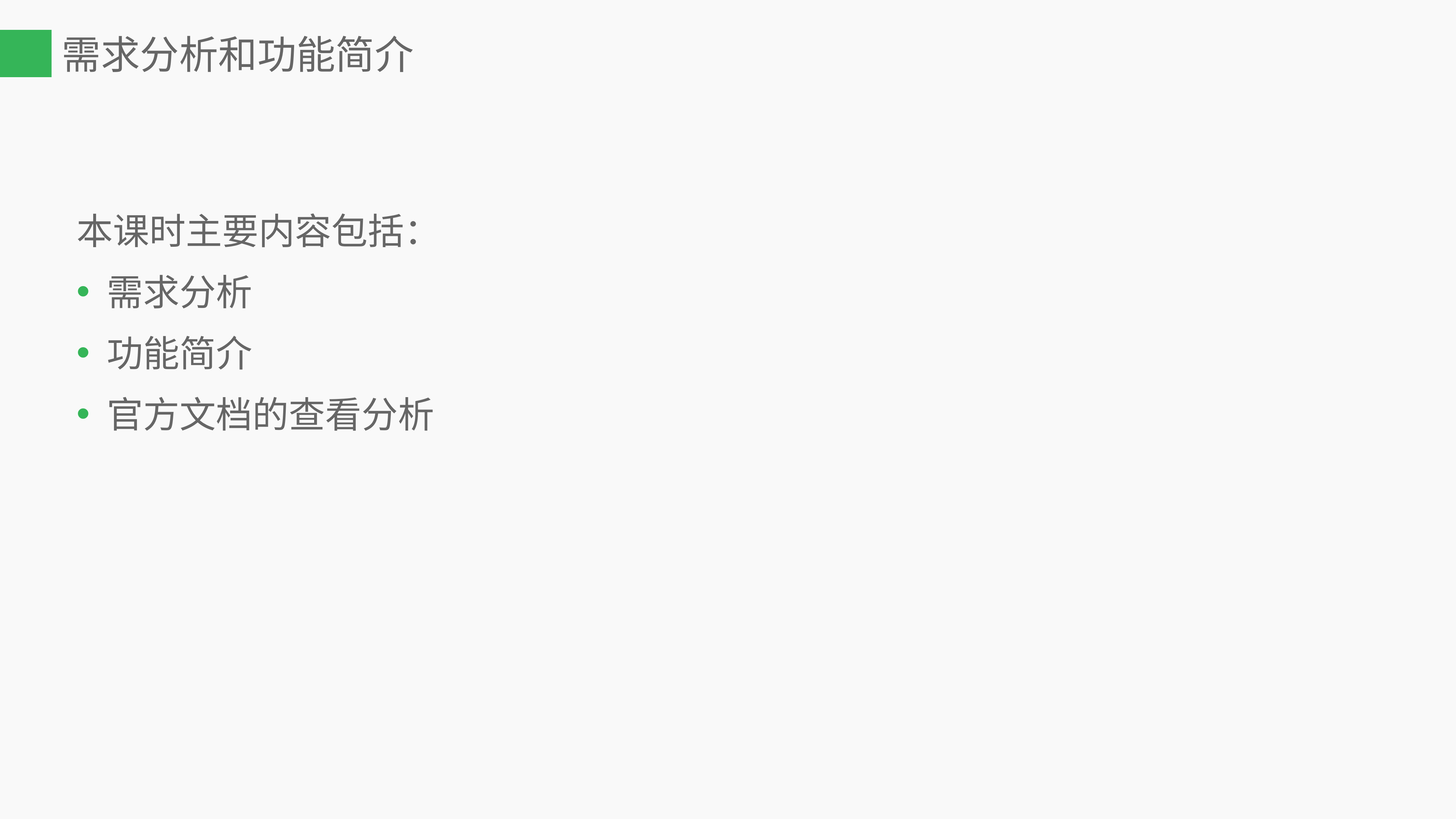

# 需求分析和功能简介
本课时主要内容包括：
需求分析
功能简介
官方文档的查看分析